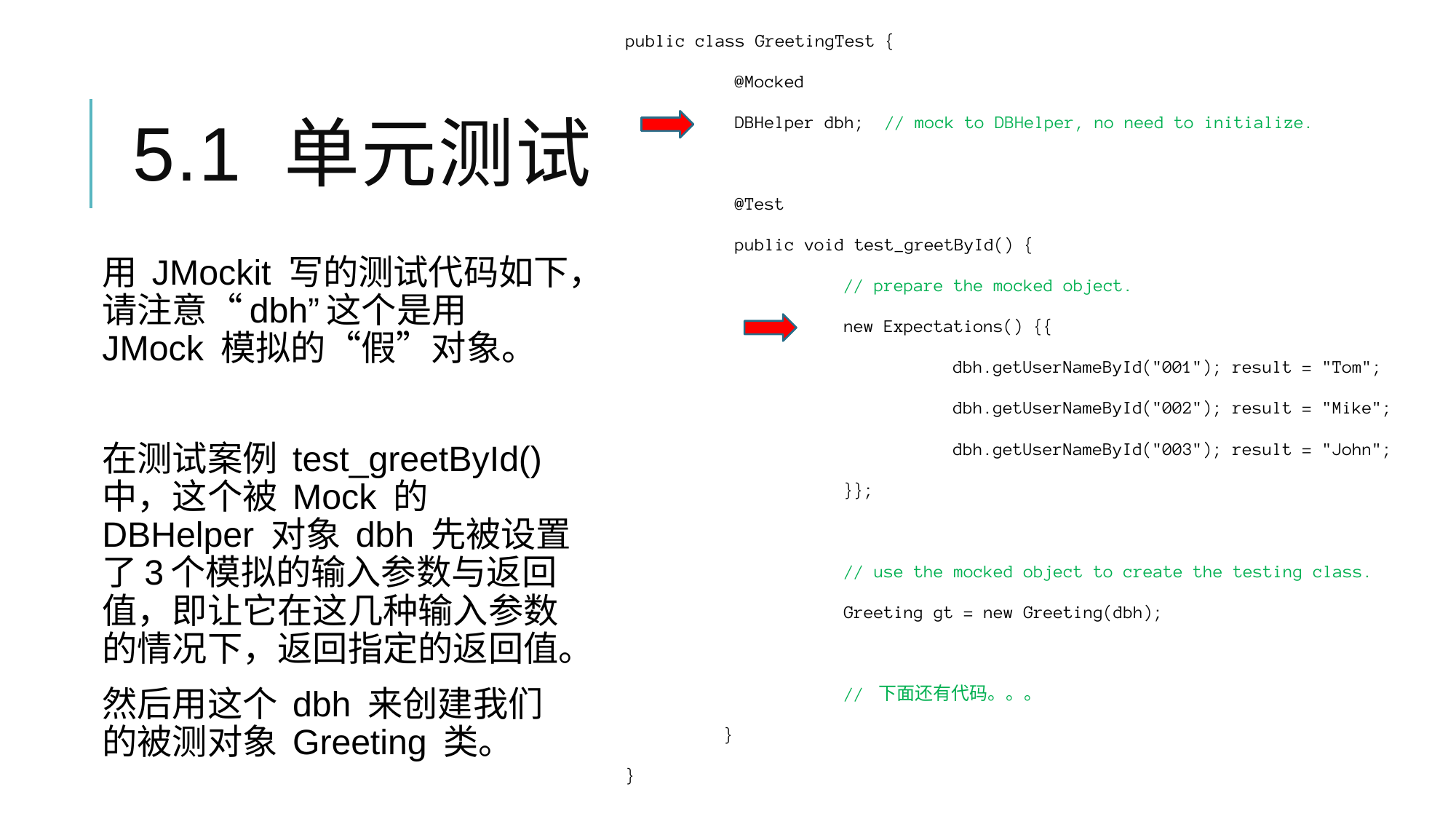

public class GreetingTest {
	@Mocked
	DBHelper dbh;  // mock to DBHelper, no need to initialize.

	@Test
	public void test_greetById() {
		// prepare the mocked object.
		new Expectations() {{
			dbh.getUserNameById("001"); result = "Tom";
			dbh.getUserNameById("002"); result = "Mike";
			dbh.getUserNameById("003"); result = "John";
		}};

		// use the mocked object to create the testing class.
		Greeting gt = new Greeting(dbh);

		// 下面还有代码。。。
	}
}
# 5.1 单元测试

用 JMockit 写的测试代码如下，请注意“dbh”这个是用 JMock 模拟的“假”对象。

在测试案例 test_greetById() 中，这个被 Mock 的 DBHelper 对象 dbh 先被设置了3个模拟的输入参数与返回值，即让它在这几种输入参数的情况下，返回指定的返回值。
然后用这个 dbh 来创建我们的被测对象 Greeting 类。